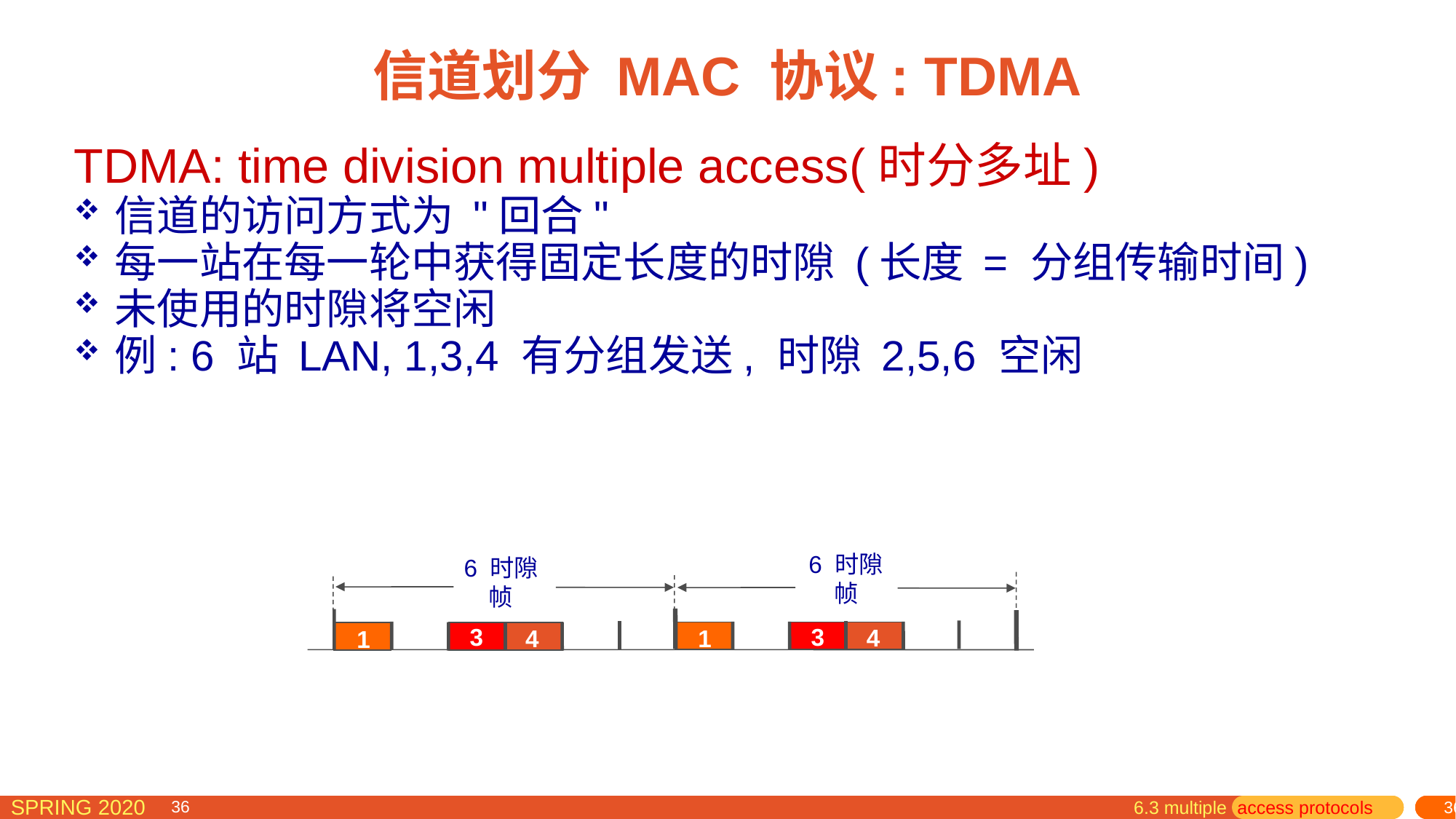

# 信道划分 MAC 协议: TDMA
TDMA: time division multiple access(时分多址)
信道的访问方式为 "回合"
每一站在每一轮中获得固定长度的时隙 (长度 = 分组传输时间)
未使用的时隙将空闲
例: 6 站 LAN, 1,3,4 有分组发送, 时隙 2,5,6 空闲
6 时隙
帧
6 时隙
帧

3
3
4
4
1
1

6.3 multiple  access protocols